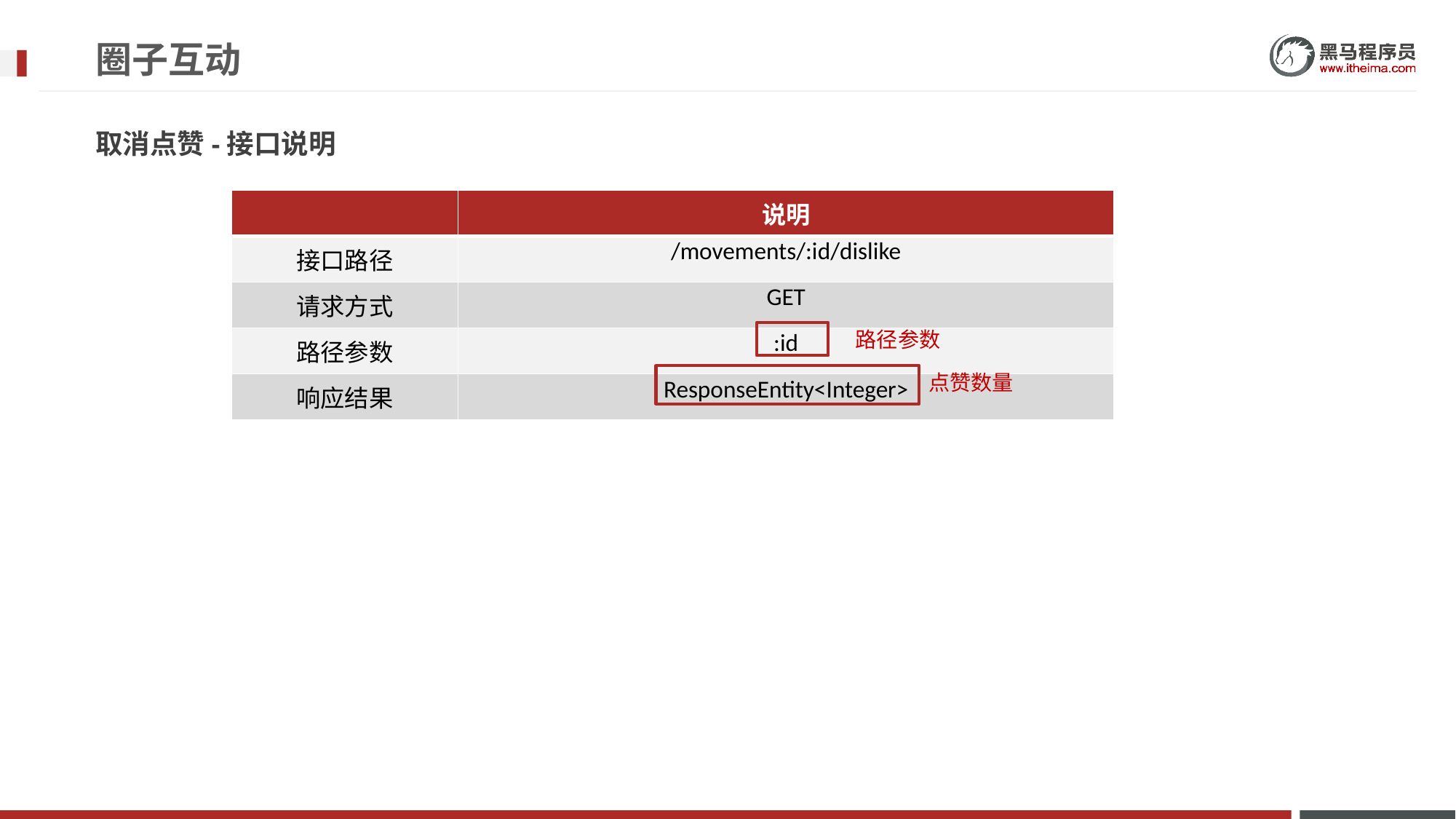

# 圈子互动
取消点赞-接口说明
|  | 说明 |
| --- | --- |
| 接口路径 | /movements/:id/dislike |
| 请求方式 | GET |
| 路径参数 | :id |
| 响应结果 | ResponseEntity<Integer> |
路径参数

点赞数量